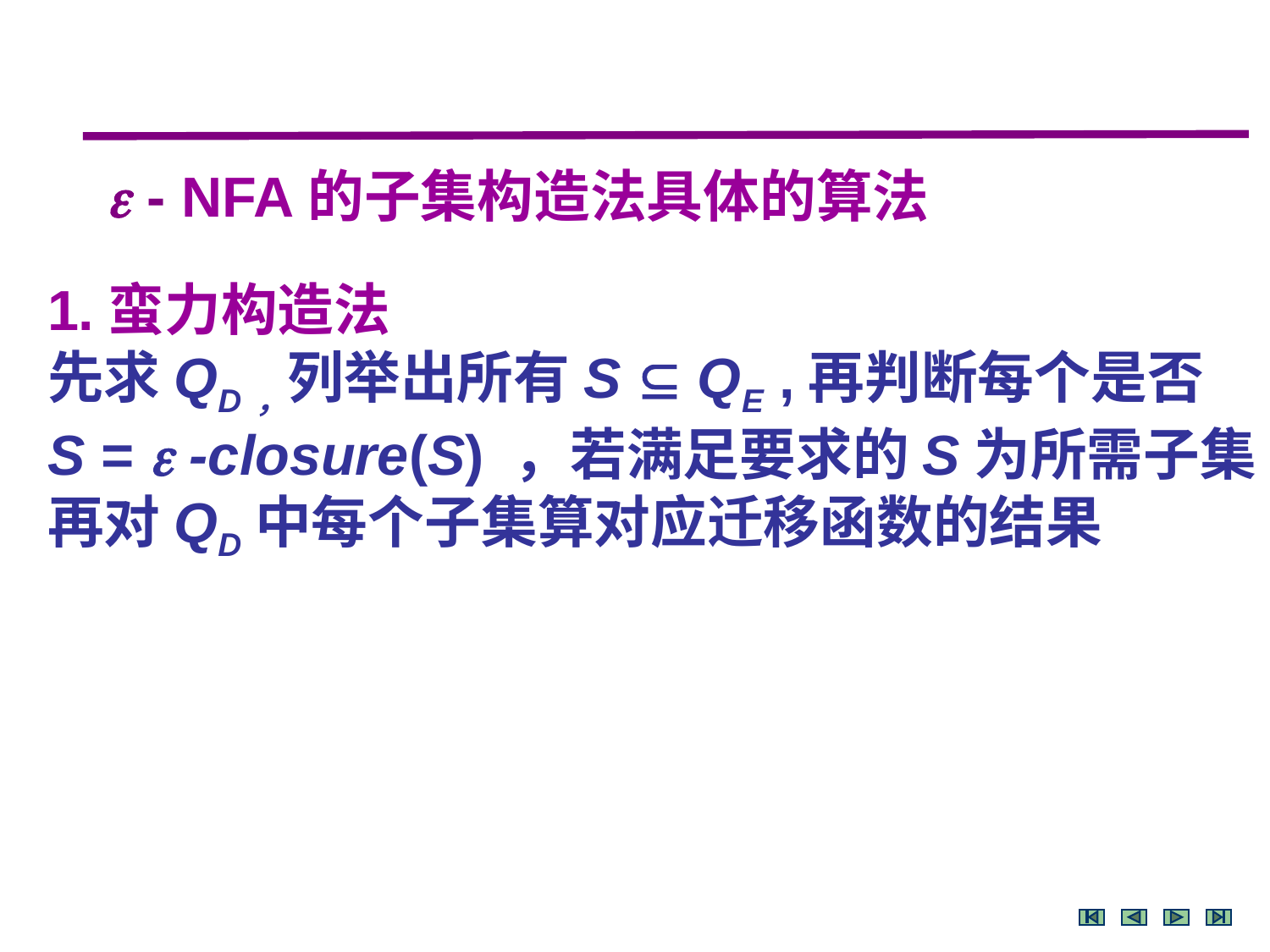

ε - NFA的子集构造法具体的算法
1.蛮力构造法
先求QD，列举出所有S ⊆ QE ,再判断每个是否
S = ε -closure(S) ，若满足要求的S为所需子集;
再对QD中每个子集算对应迁移函数的结果